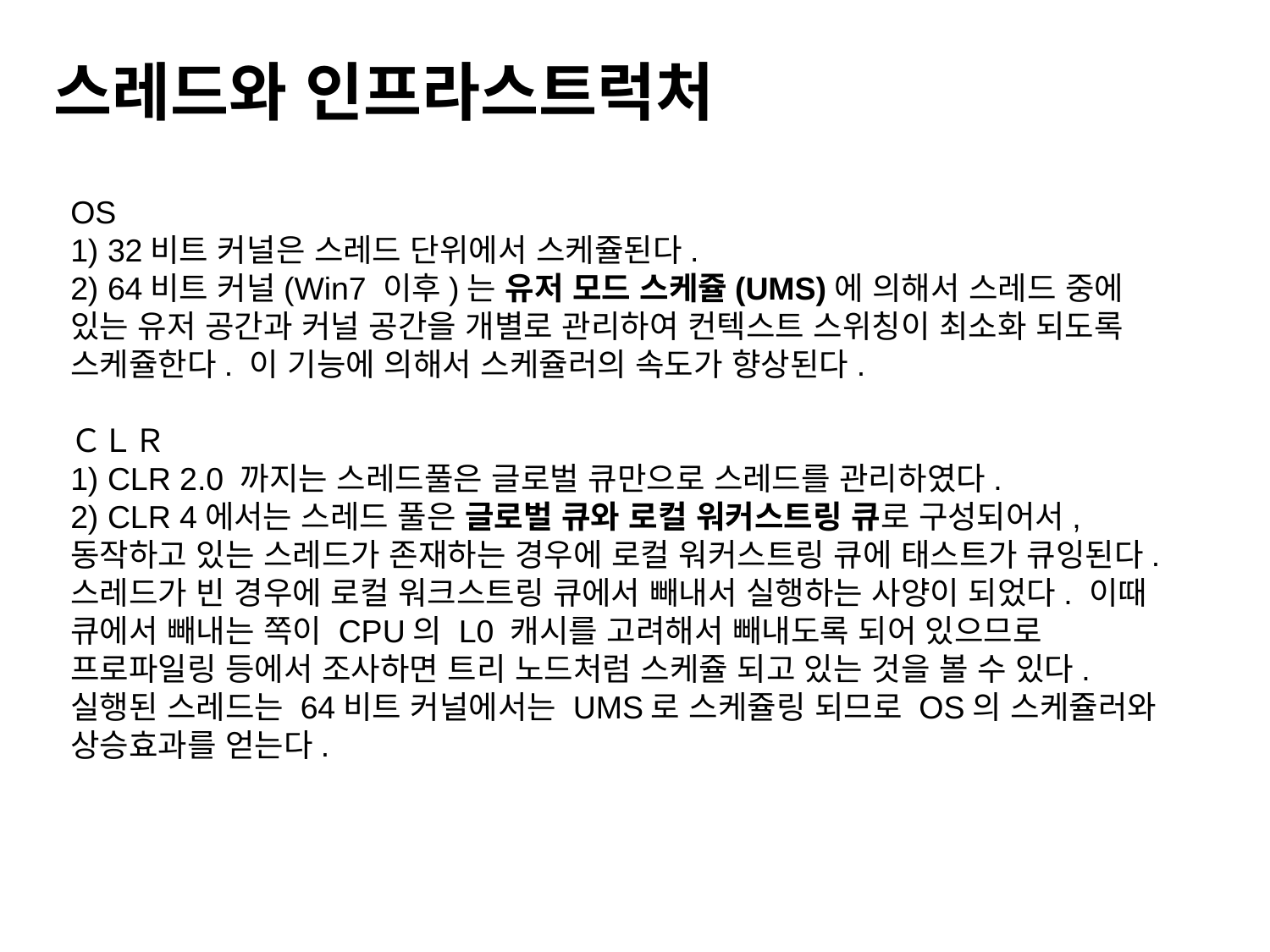

스레드와 인프라스트럭처
OS
1) 32비트 커널은 스레드 단위에서 스케쥴된다.
2) 64비트 커널(Win7 이후)는 유저 모드 스케쥴(UMS)에 의해서 스레드 중에 있는 유저 공간과 커널 공간을 개별로 관리하여 컨텍스트 스위칭이 최소화 되도록 스케쥴한다. 이 기능에 의해서 스케쥴러의 속도가 향상된다.

ＣＬＲ
1) CLR 2.0 까지는 스레드풀은 글로벌 큐만으로 스레드를 관리하였다.
2) CLR 4에서는 스레드 풀은 글로벌 큐와 로컬 워커스트링 큐로 구성되어서, 동작하고 있는 스레드가 존재하는 경우에 로컬 워커스트링 큐에 태스트가 큐잉된다. 스레드가 빈 경우에 로컬 워크스트링 큐에서 빼내서 실행하는 사양이 되었다. 이때 큐에서 빼내는 쪽이 CPU의 L0 캐시를 고려해서 빼내도록 되어 있으므로 프로파일링 등에서 조사하면 트리 노드처럼 스케쥴 되고 있는 것을 볼 수 있다. 실행된 스레드는 64비트 커널에서는 UMS로 스케쥴링 되므로 OS의 스케쥴러와 상승효과를 얻는다.